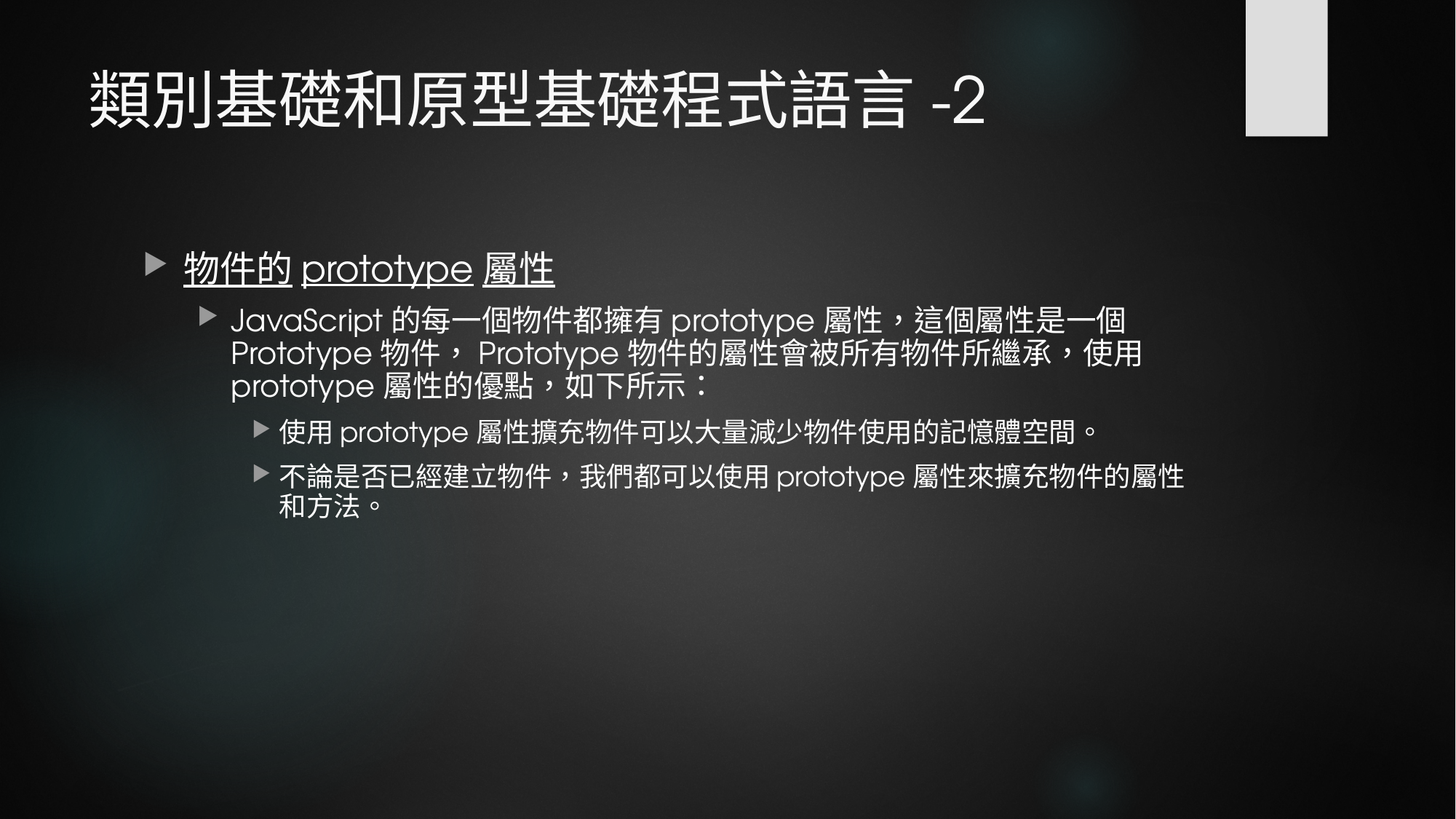

# 類別基礎和原型基礎程式語言-2
物件的prototype屬性
JavaScript的每一個物件都擁有prototype屬性，這個屬性是一個Prototype物件，Prototype物件的屬性會被所有物件所繼承，使用prototype屬性的優點，如下所示：
使用prototype屬性擴充物件可以大量減少物件使用的記憶體空間。
不論是否已經建立物件，我們都可以使用prototype屬性來擴充物件的屬性和方法。